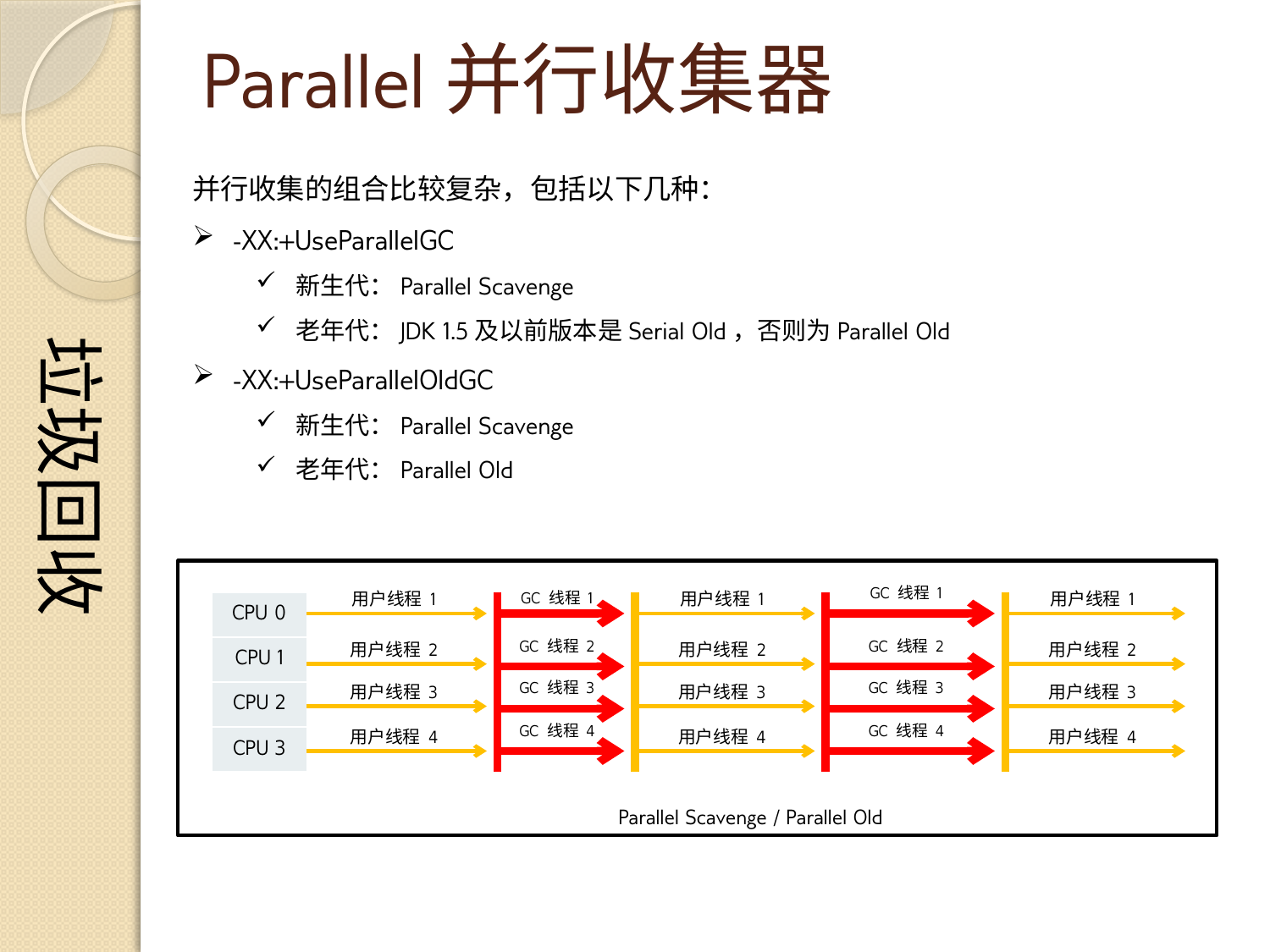

垃圾回收
# Parallel并行收集器
并行收集的组合比较复杂，包括以下几种：
-XX:+UseParallelGC
新生代：Parallel Scavenge
老年代：JDK 1.5及以前版本是Serial Old，否则为Parallel Old
-XX:+UseParallelOldGC
新生代：Parallel Scavenge
老年代：Parallel Old

GC 线程 1
用户线程 1
GC 线程 1
用户线程 1
用户线程 1
| CPU 0 |
| --- |
| CPU 1 |
| CPU 2 |
| CPU 3 |
GC 线程 2
GC 线程 2
用户线程 2
用户线程 2
用户线程 2
GC 线程 3
GC 线程 3
用户线程 3
用户线程 3
用户线程 3
GC 线程 4
GC 线程 4
用户线程 4
用户线程 4
用户线程 4
Parallel Scavenge / Parallel Old